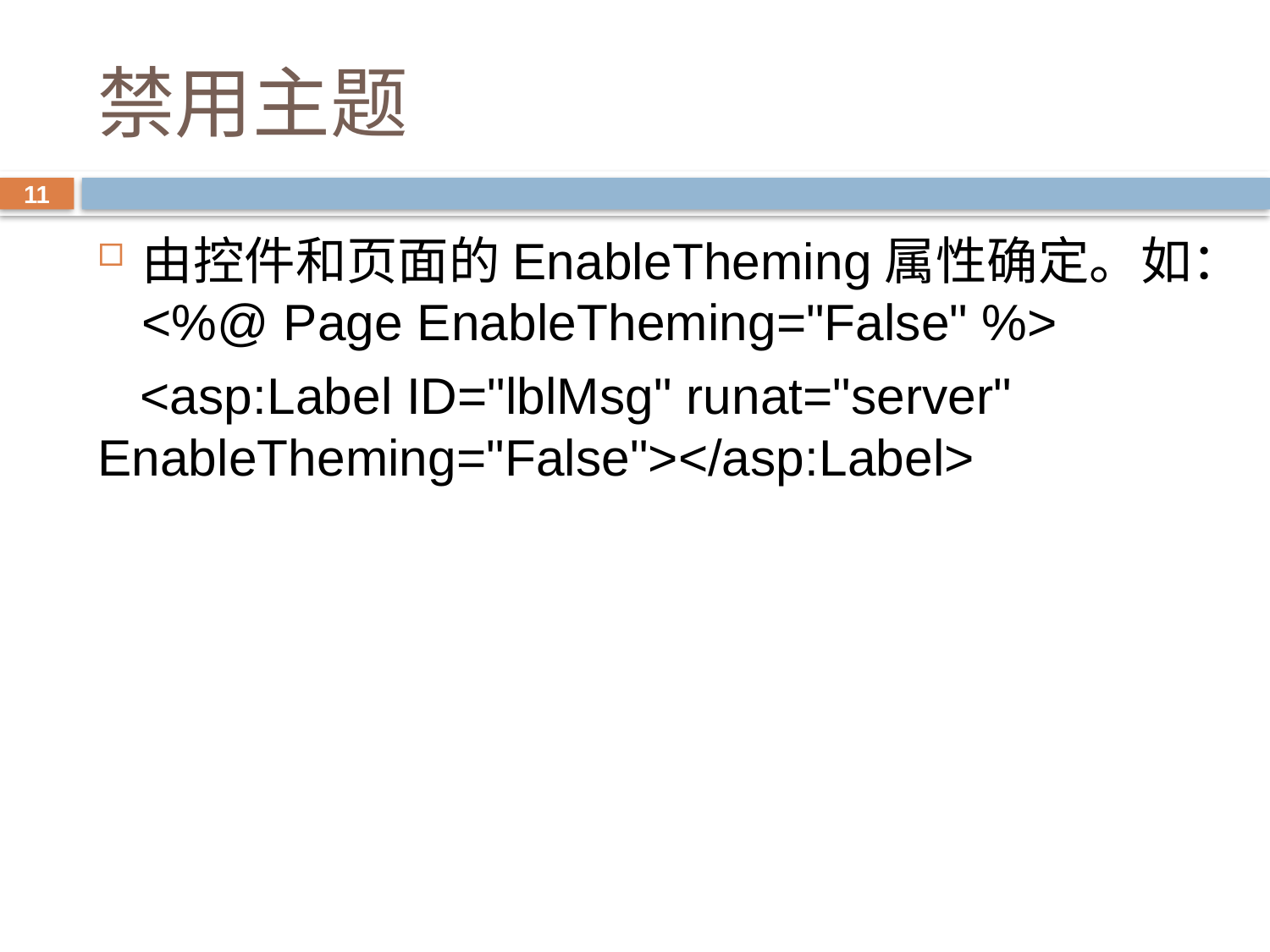

# 禁用主题
11
由控件和页面的EnableTheming属性确定。如：<%@ Page EnableTheming="False" %>
   <asp:Label ID="lblMsg" runat="server" EnableTheming="False"></asp:Label>